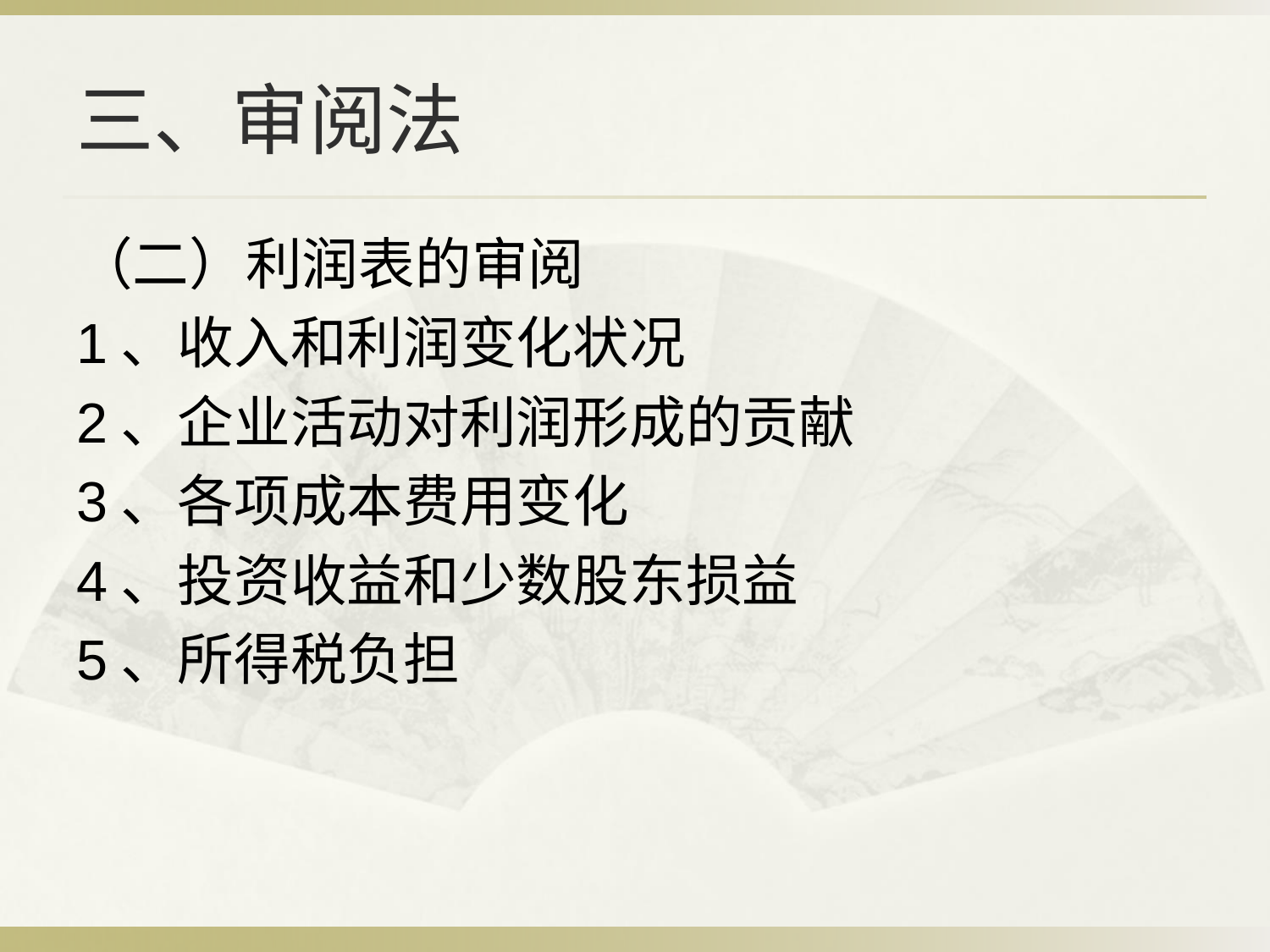

# 三、审阅法
（二）利润表的审阅
1、收入和利润变化状况
2、企业活动对利润形成的贡献
3、各项成本费用变化
4、投资收益和少数股东损益
5、所得税负担